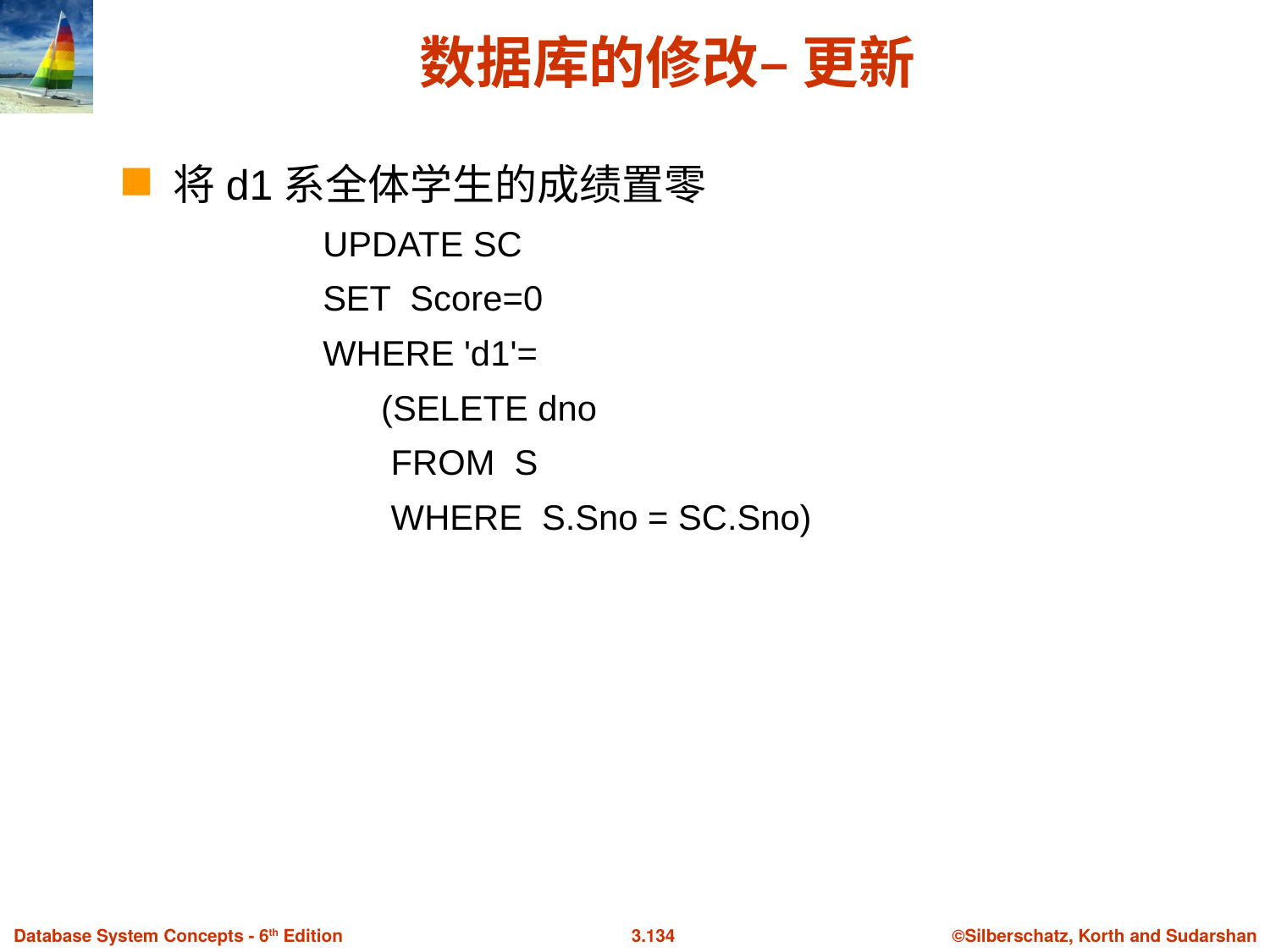

# 数据库的修改– 更新
将d1系全体学生的成绩置零
        UPDATE SC
        SET  Score=0
        WHERE 'd1'=
              (SELETE dno
               FROM  S
               WHERE  S.Sno = SC.Sno)